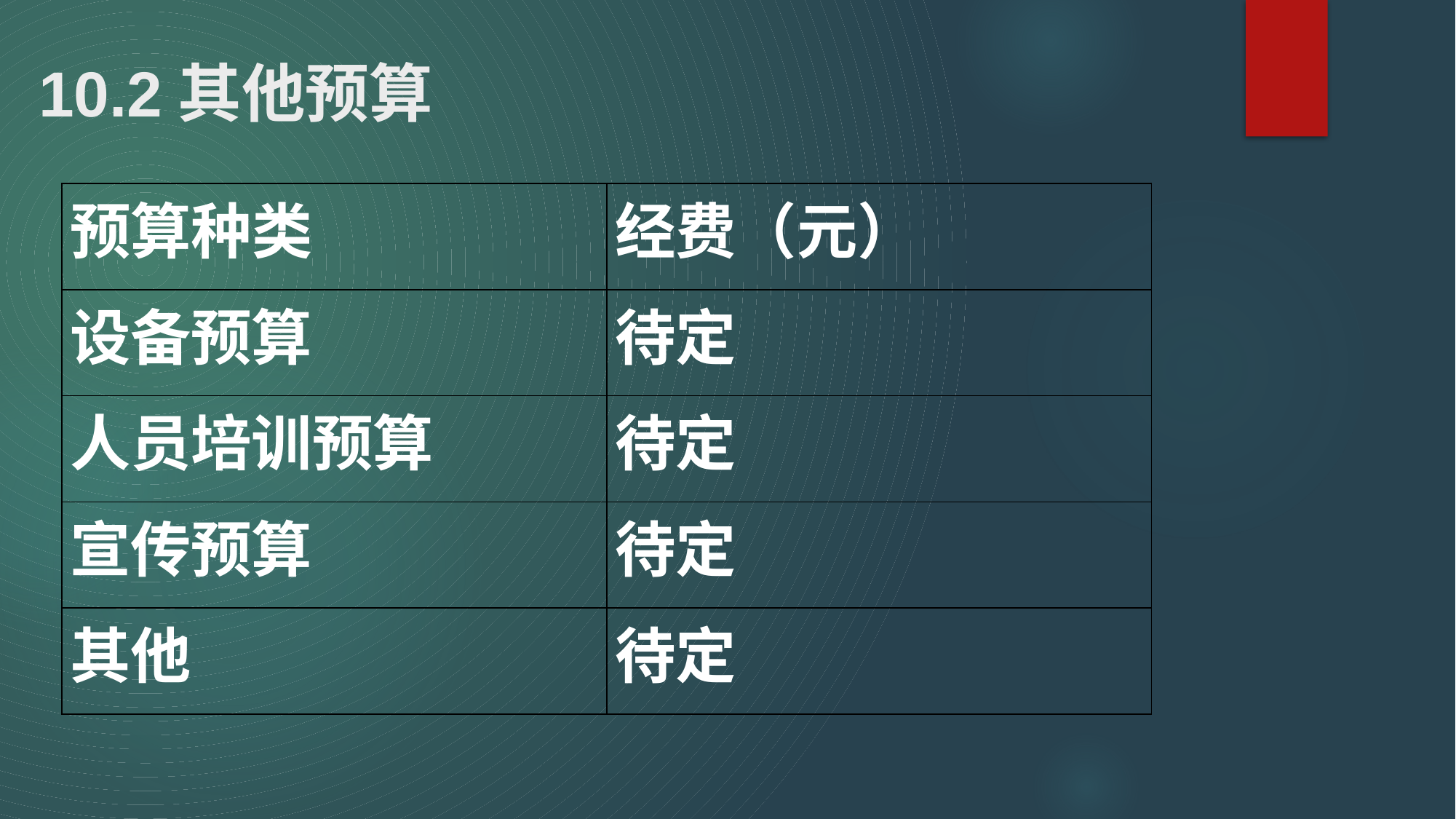

# 10.2其他预算
| 预算种类 | 经费（元） |
| --- | --- |
| 设备预算 | 待定 |
| 人员培训预算 | 待定 |
| 宣传预算 | 待定 |
| 其他 | 待定 |